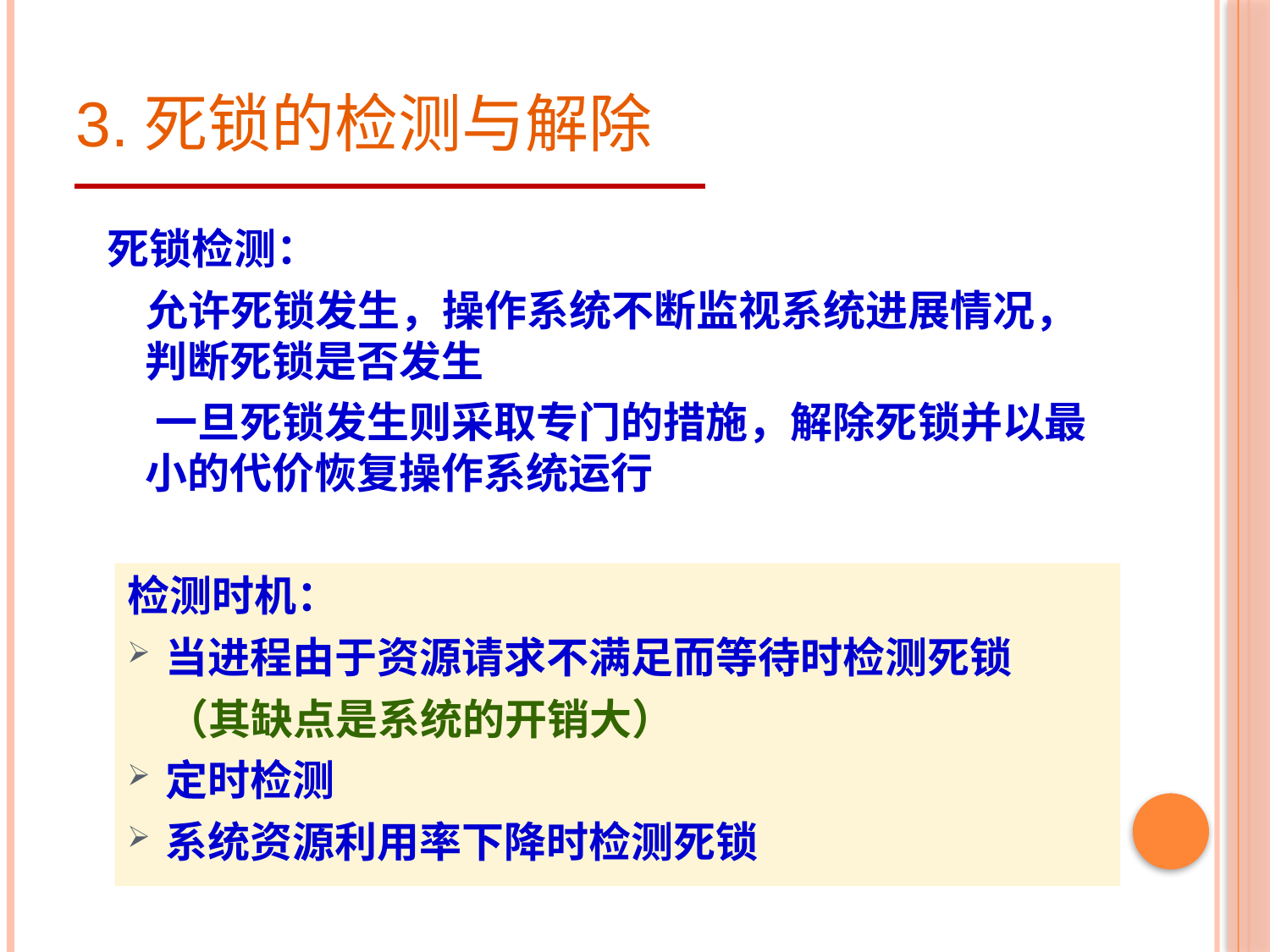

# 3.死锁的检测与解除
死锁检测：
   允许死锁发生，操作系统不断监视系统进展情况，判断死锁是否发生
    一旦死锁发生则采取专门的措施，解除死锁并以最小的代价恢复操作系统运行
检测时机：
当进程由于资源请求不满足而等待时检测死锁
   （其缺点是系统的开销大）
定时检测
系统资源利用率下降时检测死锁